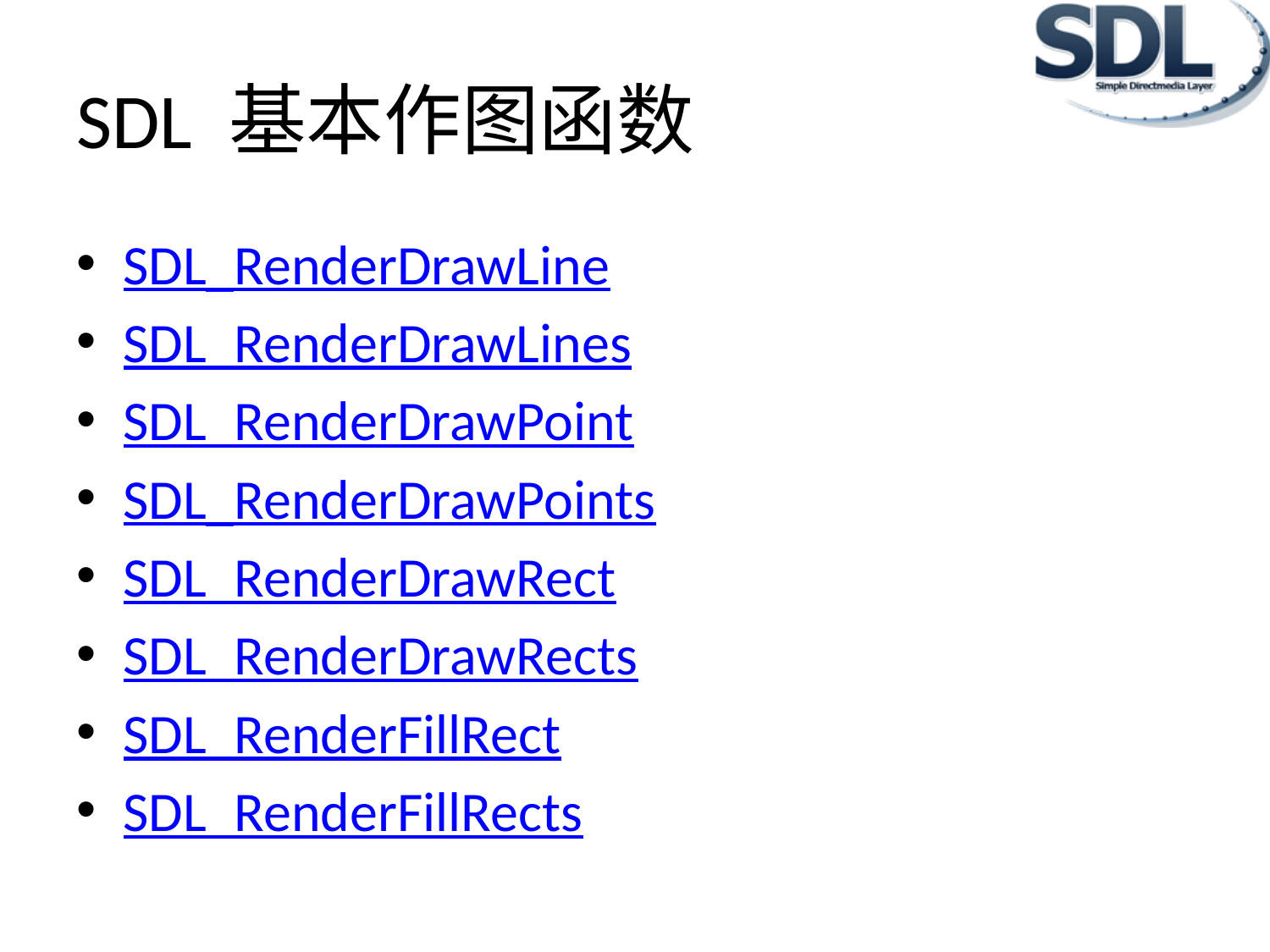

# SDL 基本作图函数
SDL_RenderDrawLine
SDL_RenderDrawLines
SDL_RenderDrawPoint
SDL_RenderDrawPoints
SDL_RenderDrawRect
SDL_RenderDrawRects
SDL_RenderFillRect
SDL_RenderFillRects